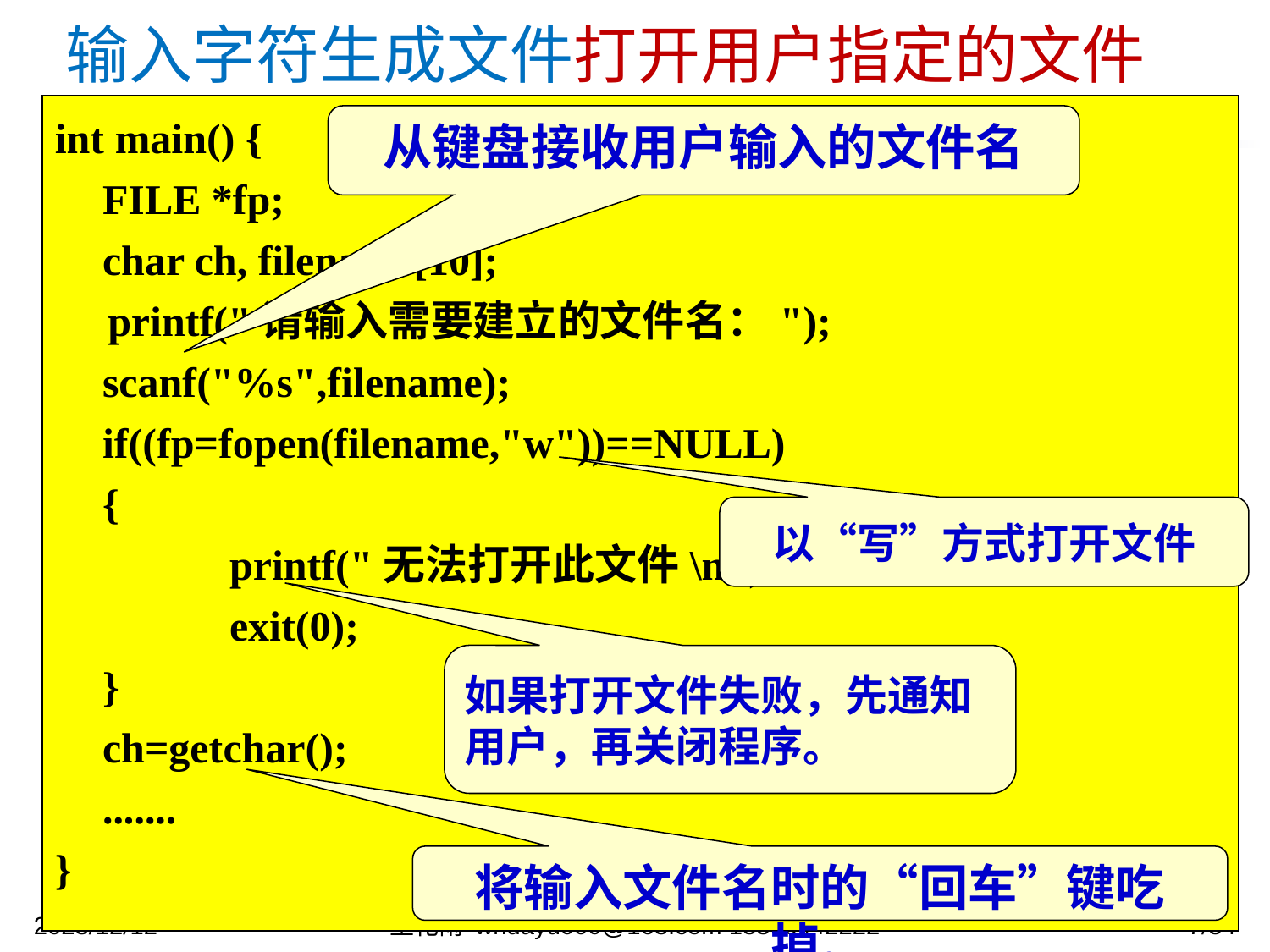

输入字符生成文件打开用户指定的文件
int main() {
	FILE *fp;
	char ch, filename[10];
     printf("请输入需要建立的文件名：");
	scanf("%s",filename);
	if((fp=fopen(filename,"w"))==NULL)
	{
		printf("无法打开此文件\n");
		exit(0);
	}
	ch=getchar();
	.......
}
从键盘接收用户输入的文件名

以“写”方式打开文件
如果打开文件失败，先通知用户，再关闭程序。
将输入文件名时的“回车”键吃掉。
2023/12/12
王化雨 whuayu000@163.com 13306442222
7/34